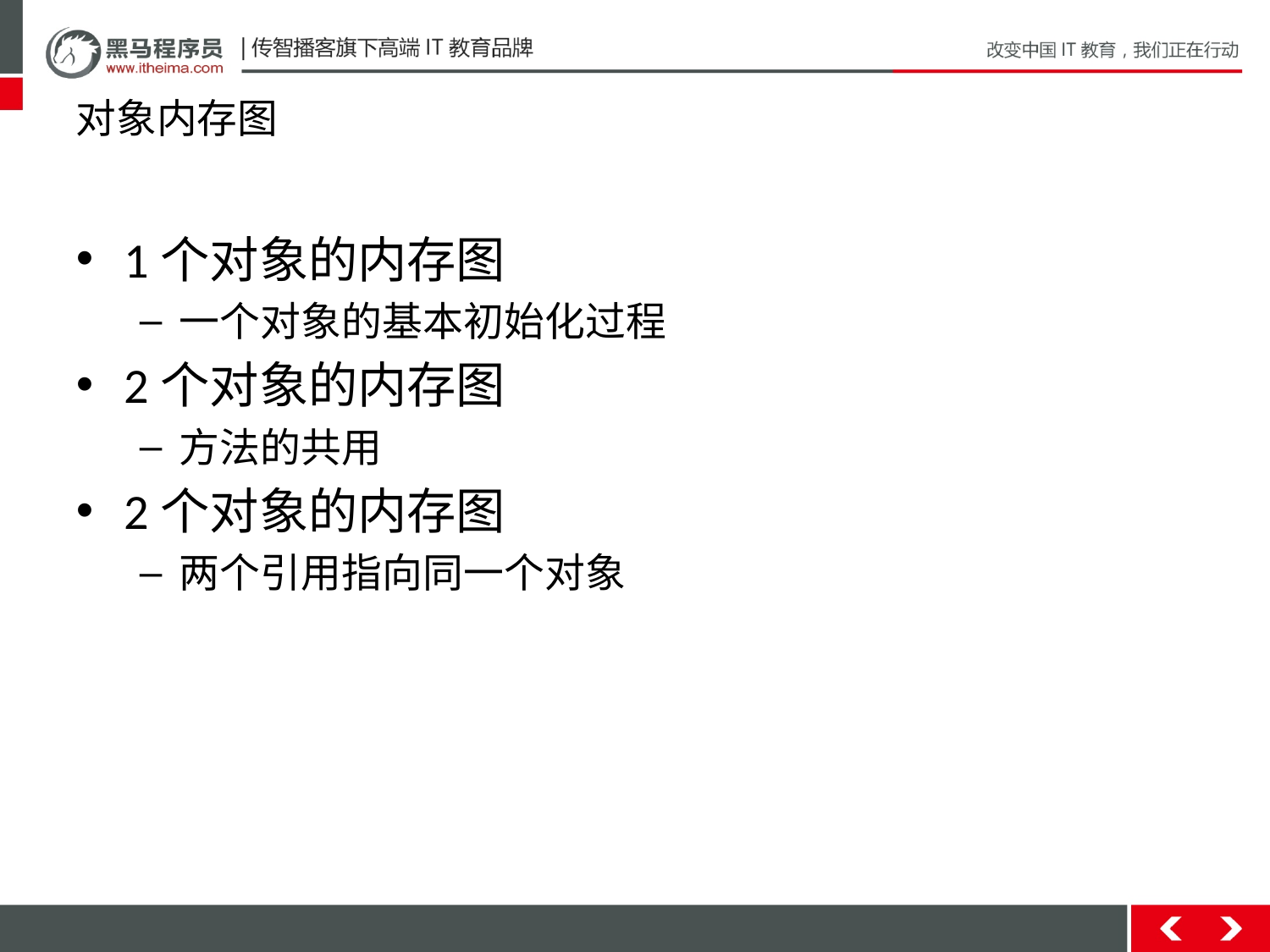

# 对象内存图
1个对象的内存图
一个对象的基本初始化过程
2个对象的内存图
方法的共用
2个对象的内存图
两个引用指向同一个对象